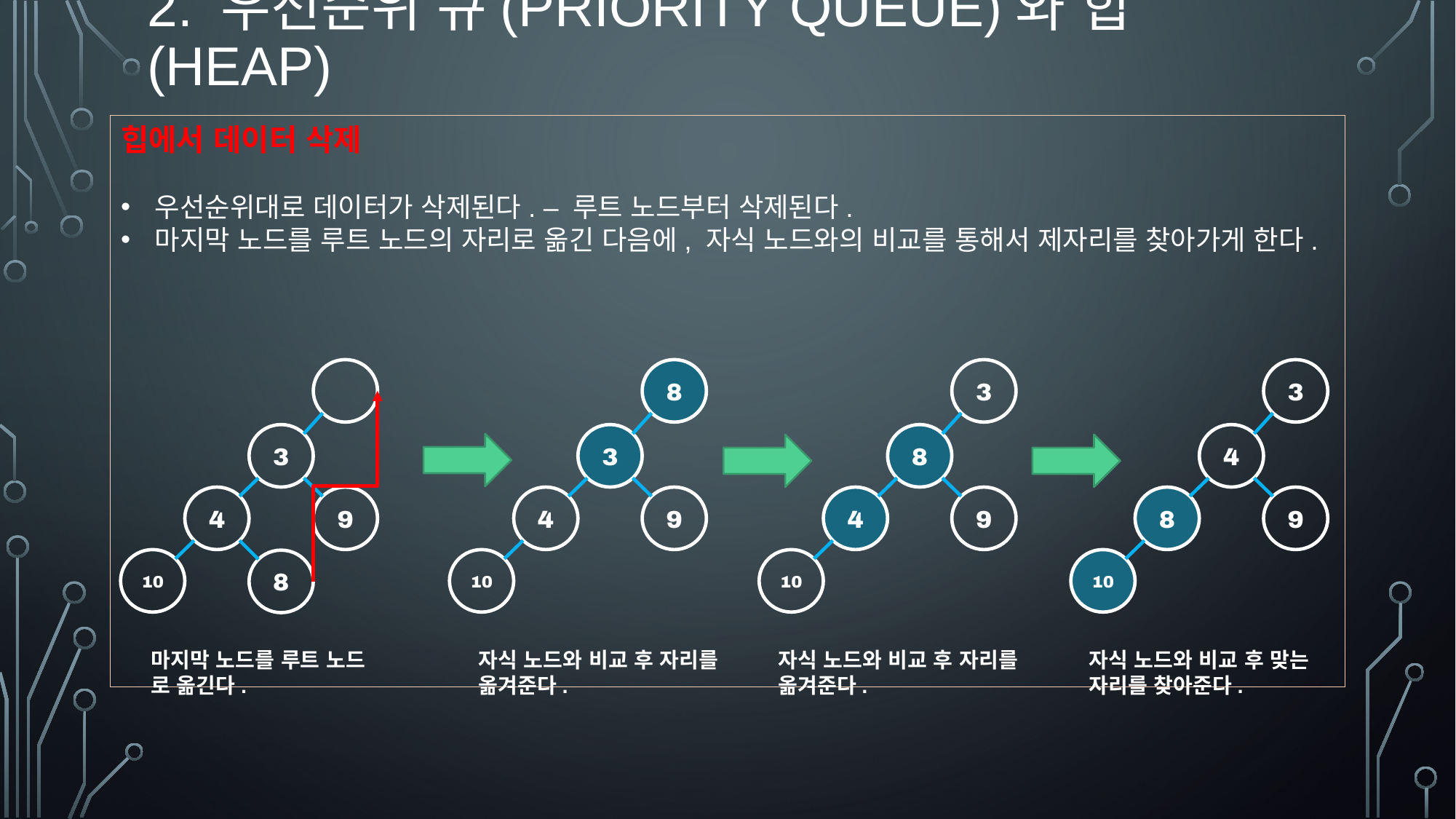

# 2. 우선순위 큐(priority queue)와 힙(heap)
힙에서 데이터 삭제

우선순위대로 데이터가 삭제된다. – 루트 노드부터 삭제된다.
마지막 노드를 루트 노드의 자리로 옮긴 다음에, 자식 노드와의 비교를 통해서 제자리를 찾아가게 한다.

3
4
9
10
8
마지막 노드를 루트 노드
로 옮긴다.
8
3
4
9
10
자식 노드와 비교 후 자리를
옮겨준다.
3
8
4
9
10
자식 노드와 비교 후 자리를
옮겨준다.
3
4
8
9
10
자식 노드와 비교 후 맞는
자리를 찾아준다.